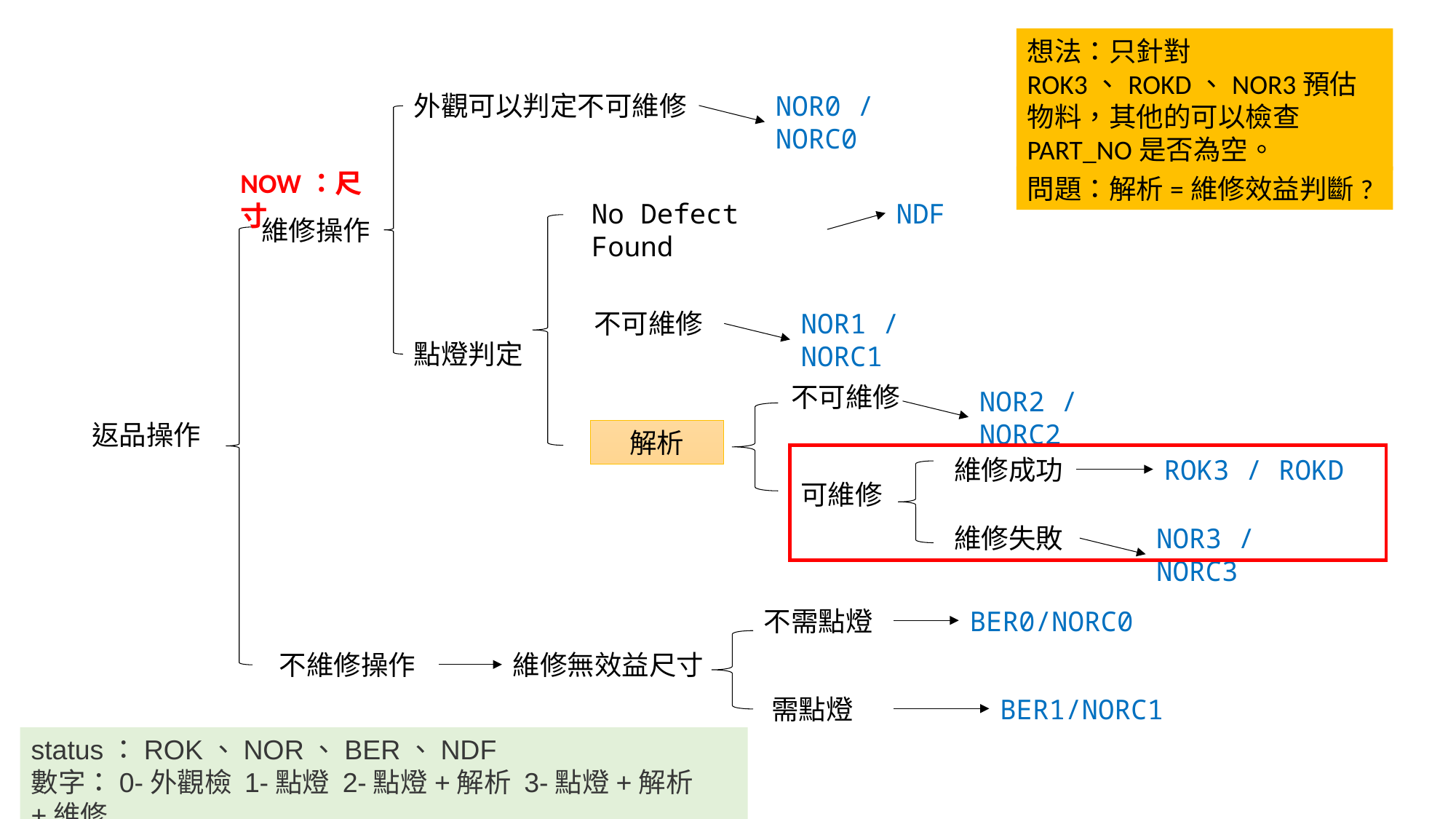

想法：只針對ROK3、ROKD、NOR3預估物料，其他的可以檢查PART_NO是否為空。
外觀可以判定不可維修
NOR0 / NORC0

NOW：尺寸
問題：解析=維修效益判斷?
No Defect Found
NDF
維修操作

不可維修
NOR1 / NORC1
點燈判定
不可維修
NOR2 / NORC2

返品操作
解析

維修成功
ROK3 / ROKD

可維修
維修失敗
NOR3 / NORC3
不需點燈
BER0/NORC0

不維修操作
維修無效益尺寸
需點燈
BER1/NORC1
status：ROK、NOR、BER、NDF
數字：0-外觀檢 1-點燈 2-點燈+解析 3-點燈+解析+維修